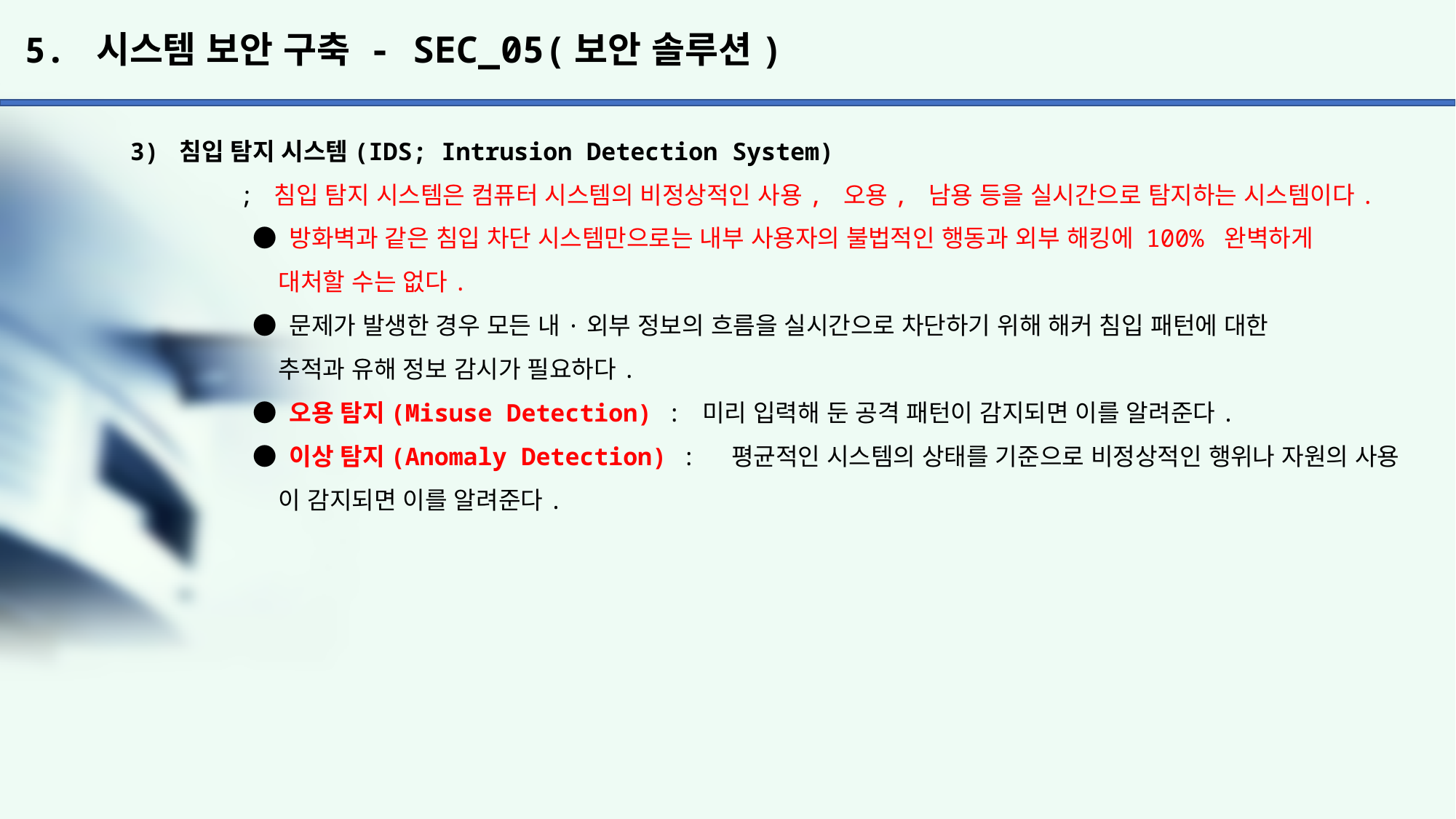

# 5. 시스템 보안 구축 - SEC_05(보안 솔루션)
3) 침입 탐지 시스템(IDS; Intrusion Detection System)
	; 침입 탐지 시스템은 컴퓨터 시스템의 비정상적인 사용, 오용, 남용 등을 실시간으로 탐지하는 시스템이다.
	  ● 방화벽과 같은 침입 차단 시스템만으로는 내부 사용자의 불법적인 행동과 외부 해킹에 100% 완벽하게
	     대처할 수는 없다.
	  ● 문제가 발생한 경우 모든 내·외부 정보의 흐름을 실시간으로 차단하기 위해 해커 침입 패턴에 대한
	     추적과 유해 정보 감시가 필요하다.
	  ● 오용 탐지(Misuse Detection) : 미리 입력해 둔 공격 패턴이 감지되면 이를 알려준다.
	  ● 이상 탐지(Anomaly Detection) :  평균적인 시스템의 상태를 기준으로 비정상적인 행위나 자원의 사용
	     이 감지되면 이를 알려준다.